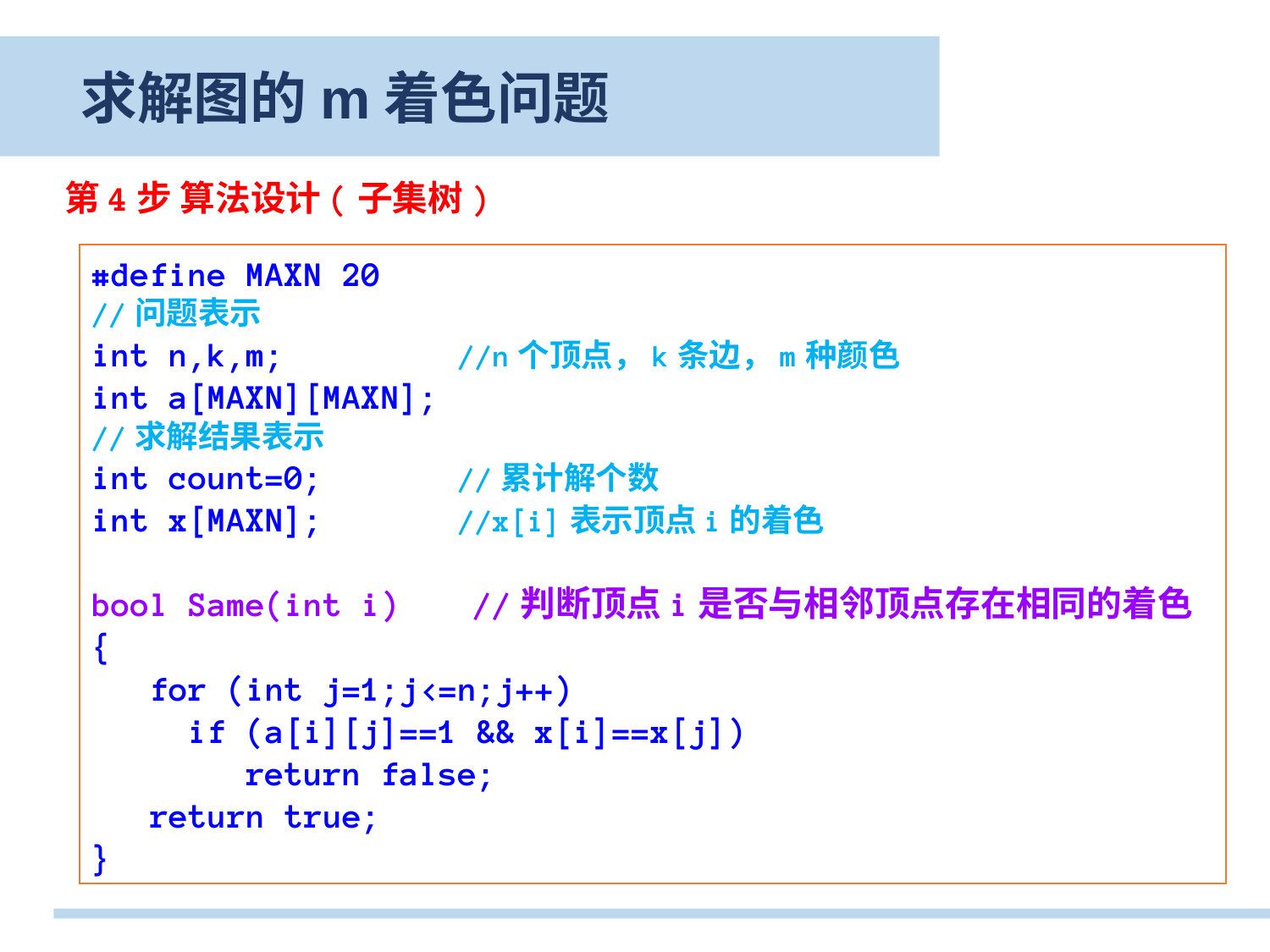

求解图的m着色问题
第4步 算法设计(子集树)
#define MAXN 20
//问题表示
int n,k,m;         //n个顶点，k条边，m种颜色
int a[MAXN][MAXN];
//求解结果表示
int count=0;       //累计解个数
int x[MAXN];       //x[i]表示顶点i的着色

bool Same(int i)	//判断顶点i是否与相邻顶点存在相同的着色
{
   for (int j=1;j<=n;j++)
     if (a[i][j]==1 && x[i]==x[j])
        return false;
   return true;
}